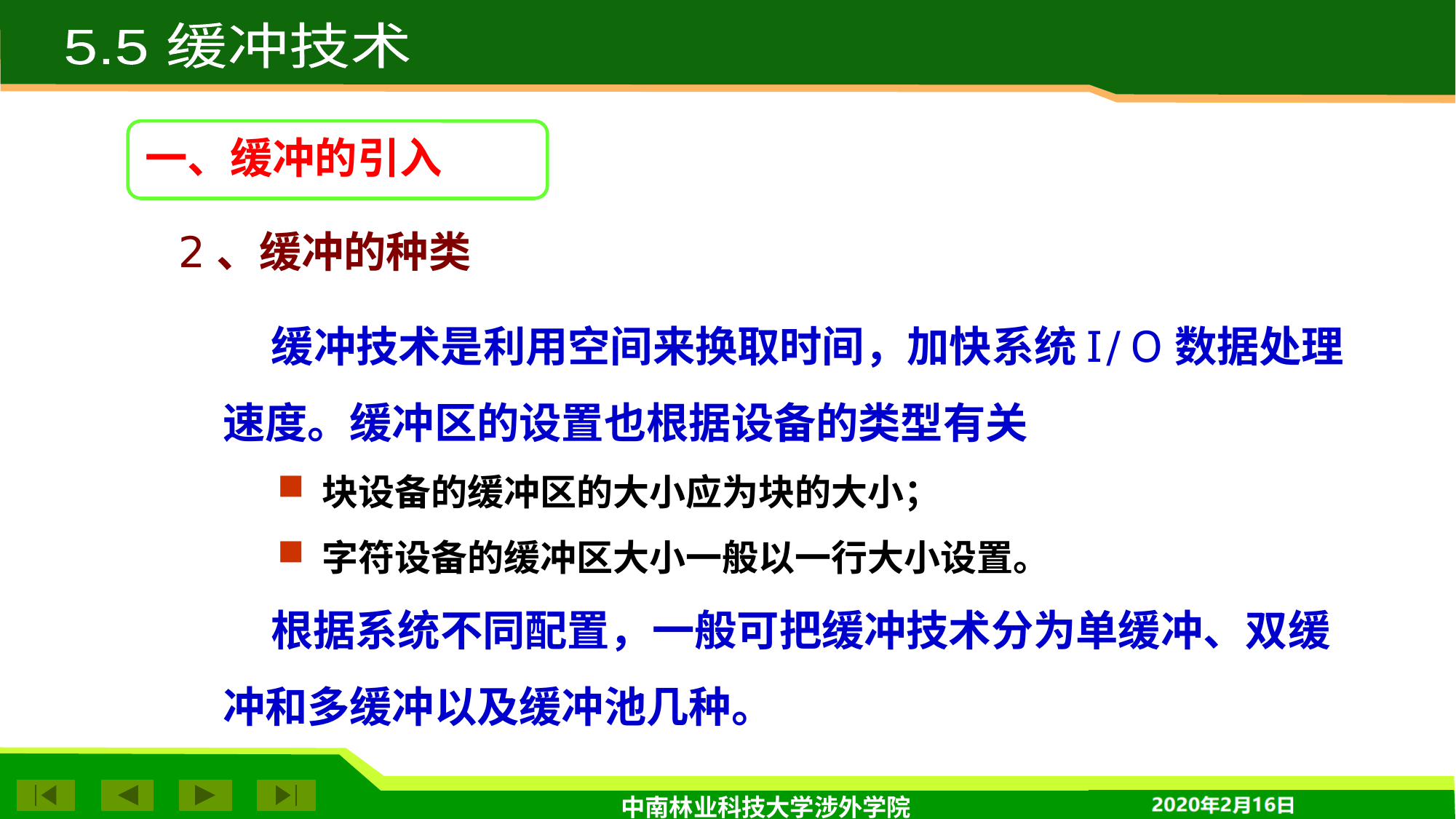

5.5 缓冲技术

一、缓冲的引入
2、缓冲的种类
    缓冲技术是利用空间来换取时间，加快系统I/O数据处理速度。缓冲区的设置也根据设备的类型有关
 块设备的缓冲区的大小应为块的大小；
 字符设备的缓冲区大小一般以一行大小设置。
    根据系统不同配置，一般可把缓冲技术分为单缓冲、双缓冲和多缓冲以及缓冲池几种。